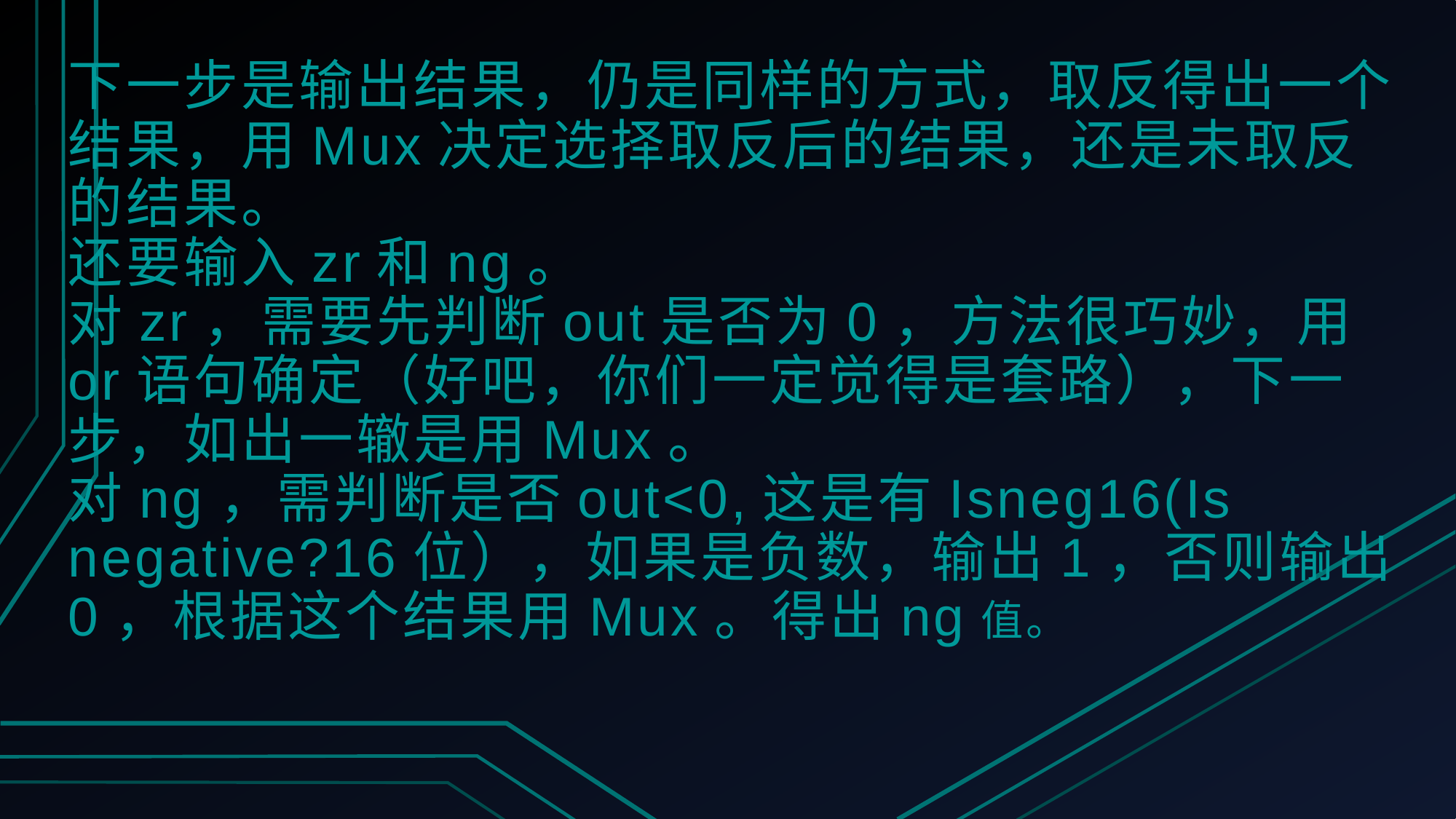

下一步是输出结果，仍是同样的方式，取反得出一个结果，用Mux决定选择取反后的结果，还是未取反的结果。
还要输入zr和ng。
对zr，需要先判断out是否为0，方法很巧妙，用or语句确定（好吧，你们一定觉得是套路），下一步，如出一辙是用Mux。
对ng，需判断是否out<0,这是有Isneg16(Is negative?16位），如果是负数，输出1，否则输出0，根据这个结果用Mux。得出ng值。

#